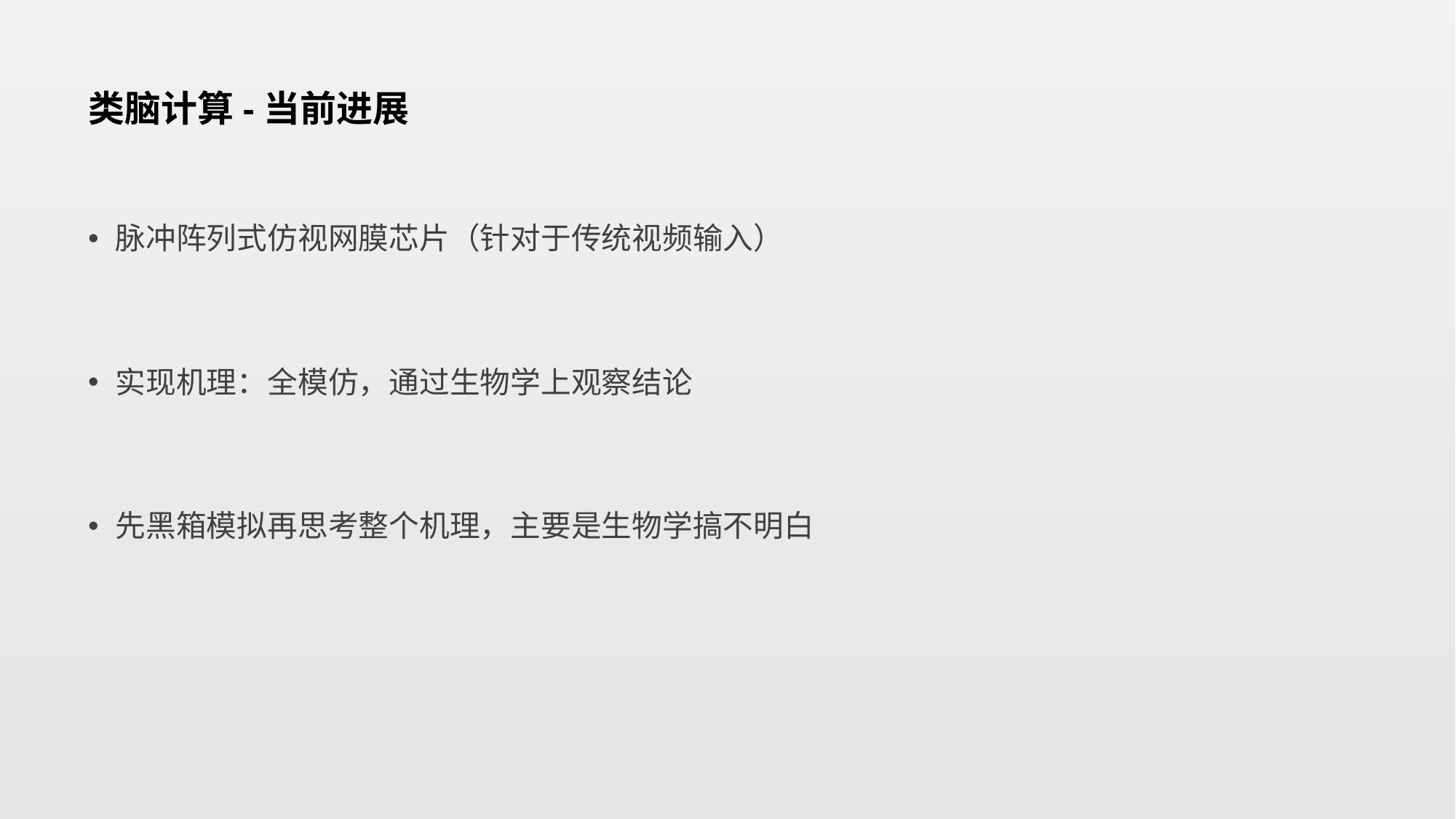

# 类脑计算-当前进展
脉冲阵列式仿视网膜芯片（针对于传统视频输入）

实现机理：全模仿，通过生物学上观察结论

先黑箱模拟再思考整个机理，主要是生物学搞不明白